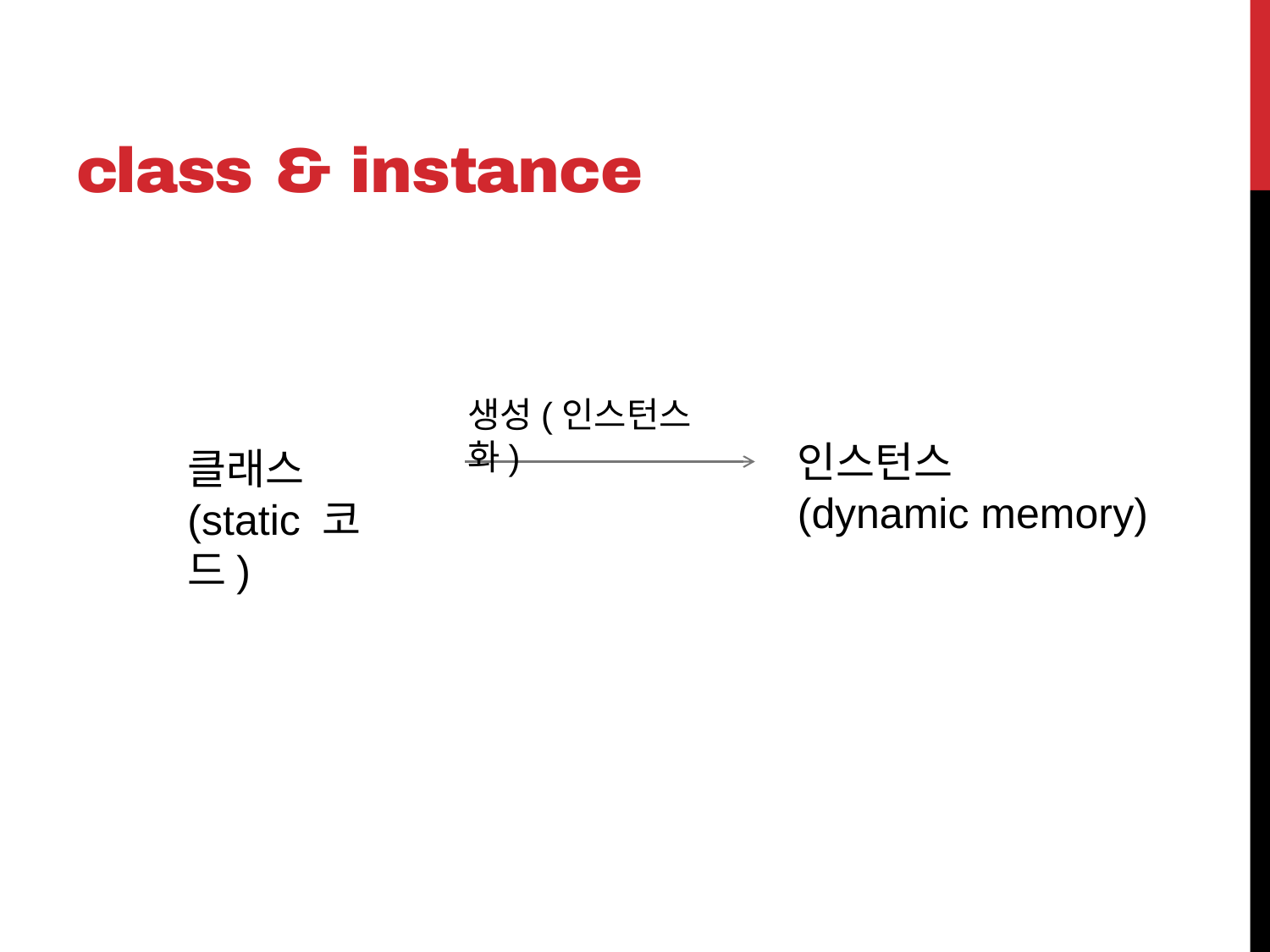

# class & instance
생성(인스턴스 화)
인스턴스
(dynamic memory)
클래스
(static 코드)